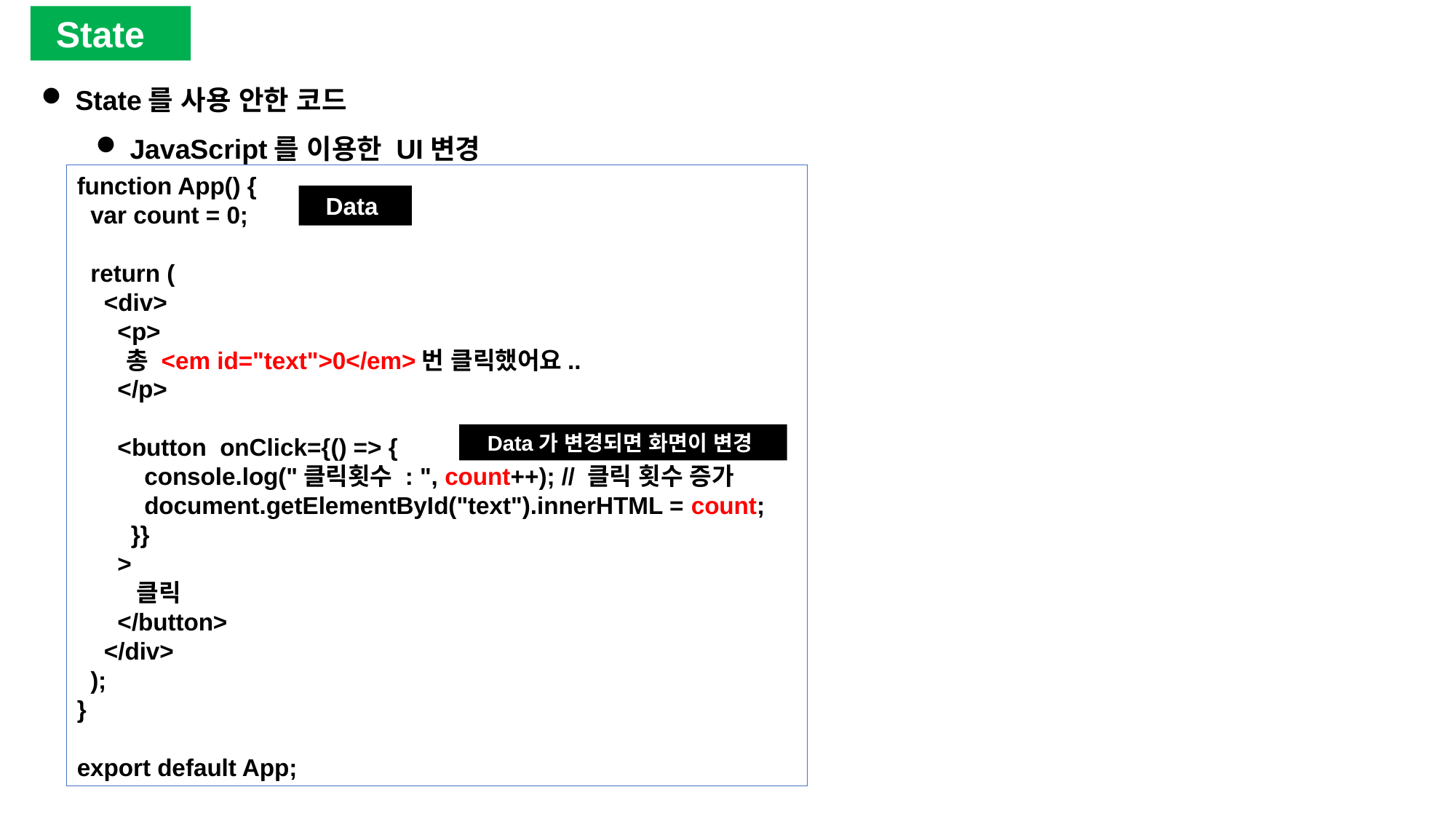

State
State를 사용 안한 코드
JavaScript를 이용한 UI변경
function App() {
  var count = 0;
  return (
    <div>
      <p>
        총 <em id="text">0</em>번 클릭했어요..
      </p>

      <button  onClick={() => {
          console.log("클릭횟수 : ", count++); // 클릭 횟수 증가
          document.getElementById("text").innerHTML = count;
        }}
      >
        클릭
      </button>
    </div>
  );
}
export default App;
Data
Data가 변경되면 화면이 변경